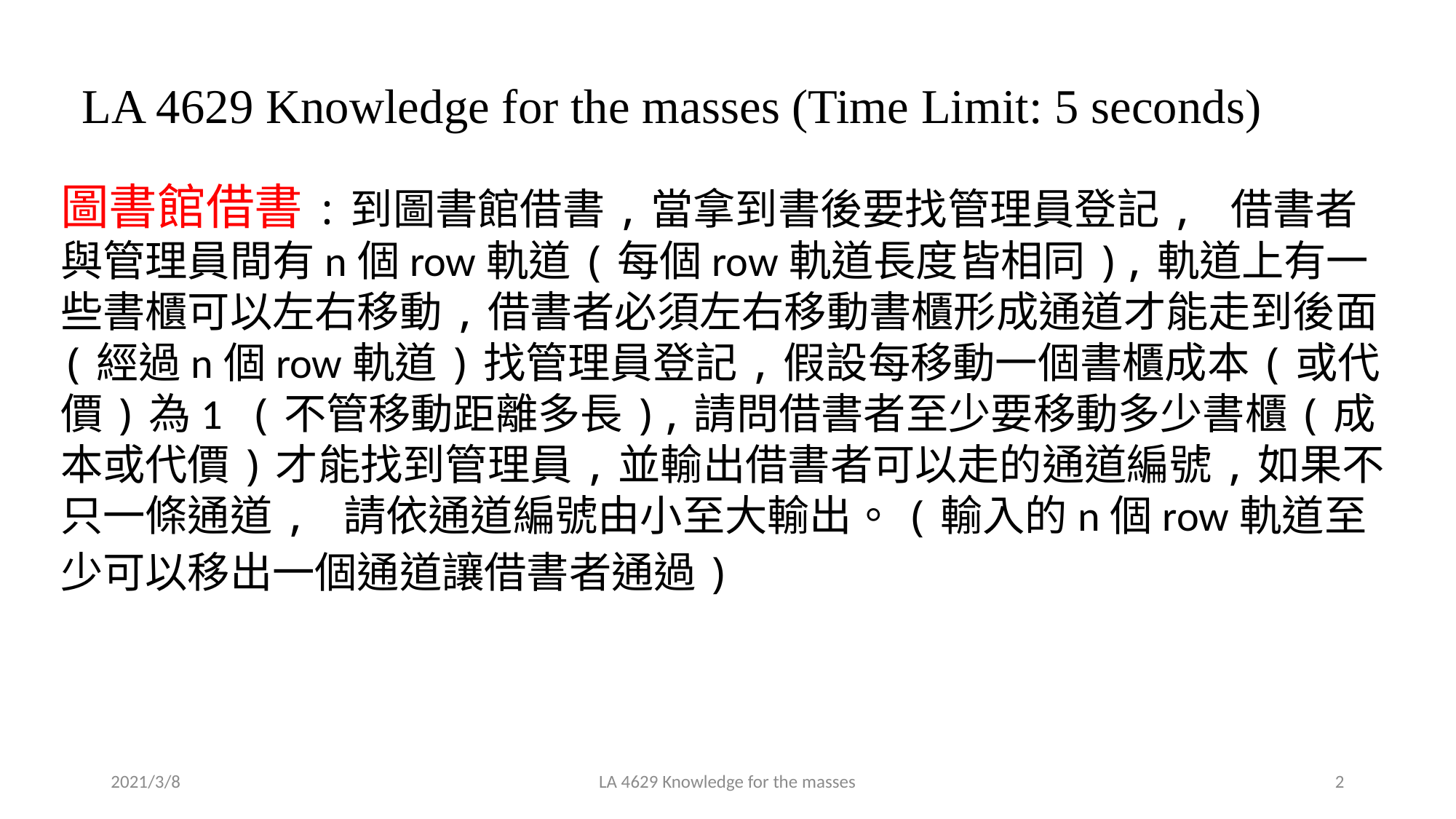

# LA 4629 Knowledge for the masses (Time Limit: 5 seconds)
圖書館借書:到圖書館借書,當拿到書後要找管理員登記, 借書者與管理員間有n個row軌道(每個row軌道長度皆相同),軌道上有一些書櫃可以左右移動,借書者必須左右移動書櫃形成通道才能走到後面(經過n個row軌道)找管理員登記,假設每移動一個書櫃成本(或代價)為1 (不管移動距離多長),請問借書者至少要移動多少書櫃(成本或代價)才能找到管理員,並輸出借書者可以走的通道編號,如果不只一條通道, 請依通道編號由小至大輸出。(輸入的n個row軌道至少可以移出一個通道讓借書者通過)
2021/3/8
LA 4629 Knowledge for the masses
2